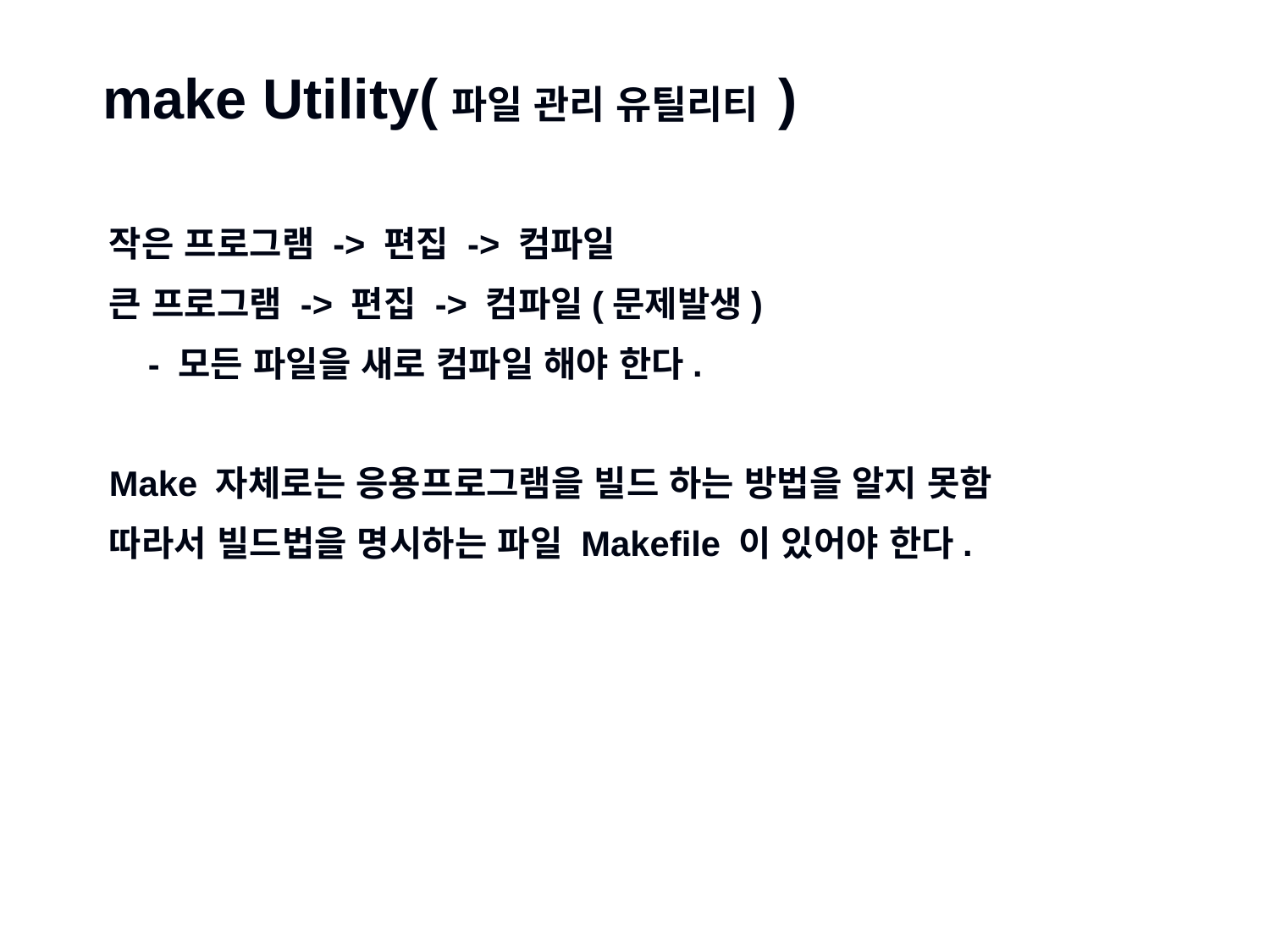

make Utility(파일 관리 유틸리티 )
작은 프로그램 -> 편집 -> 컴파일
큰 프로그램 -> 편집 -> 컴파일(문제발생)
    - 모든 파일을 새로 컴파일 해야 한다.

Make 자체로는 응용프로그램을 빌드 하는 방법을 알지 못함
따라서 빌드법을 명시하는 파일 Makefile 이 있어야 한다.
420